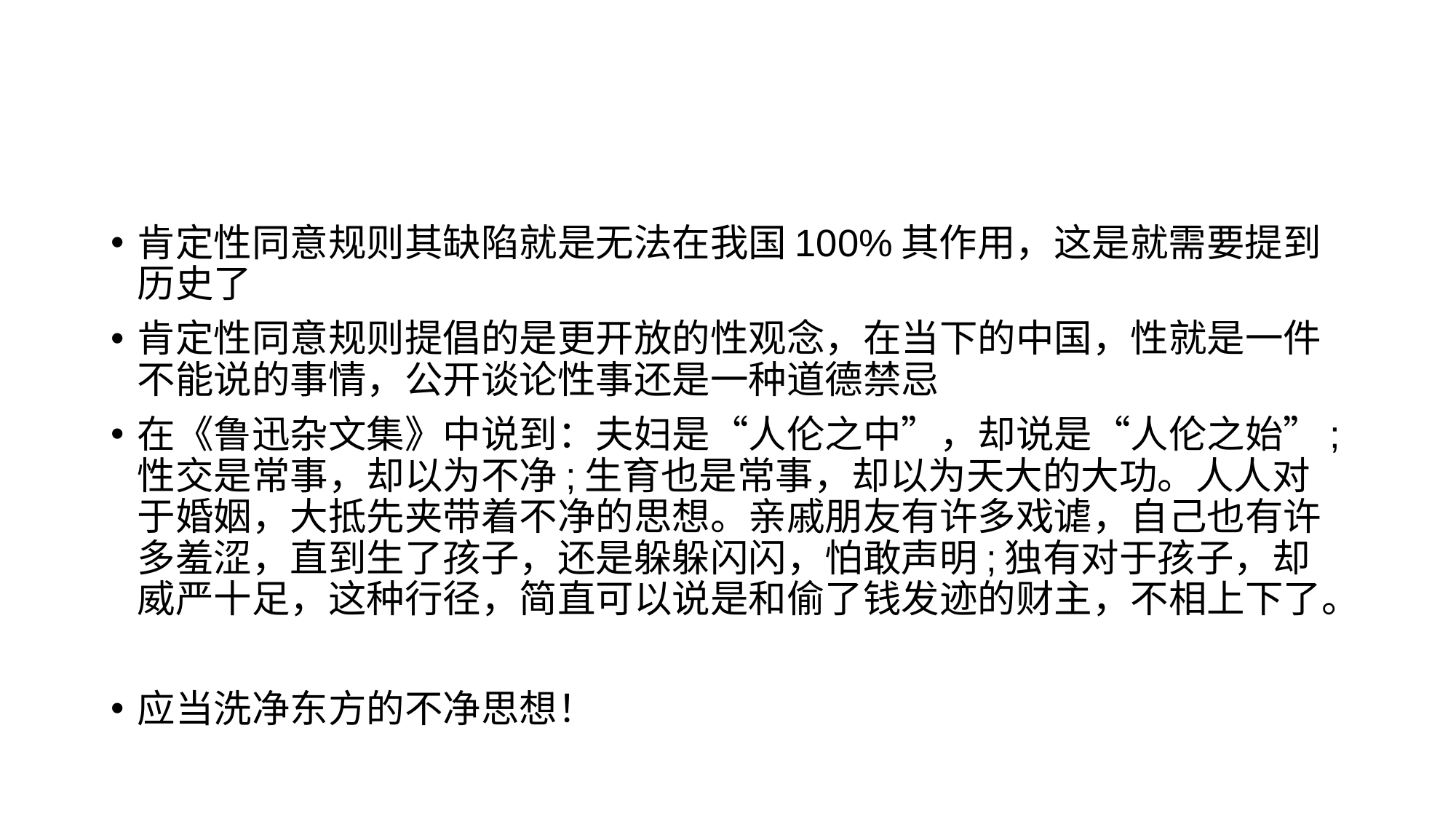

#
肯定性同意规则其缺陷就是无法在我国100%其作用，这是就需要提到历史了
肯定性同意规则提倡的是更开放的性观念，在当下的中国，性就是一件不能说的事情，公开谈论性事还是一种道德禁忌
在《鲁迅杂文集》中说到：夫妇是“人伦之中”，却说是“人伦之始”;性交是常事，却以为不净;生育也是常事，却以为天大的大功。人人对于婚姻，大抵先夹带着不净的思想。亲戚朋友有许多戏谑，自己也有许多羞涩，直到生了孩子，还是躲躲闪闪，怕敢声明;独有对于孩子，却威严十足，这种行径，简直可以说是和偷了钱发迹的财主，不相上下了。

应当洗净东方的不净思想！